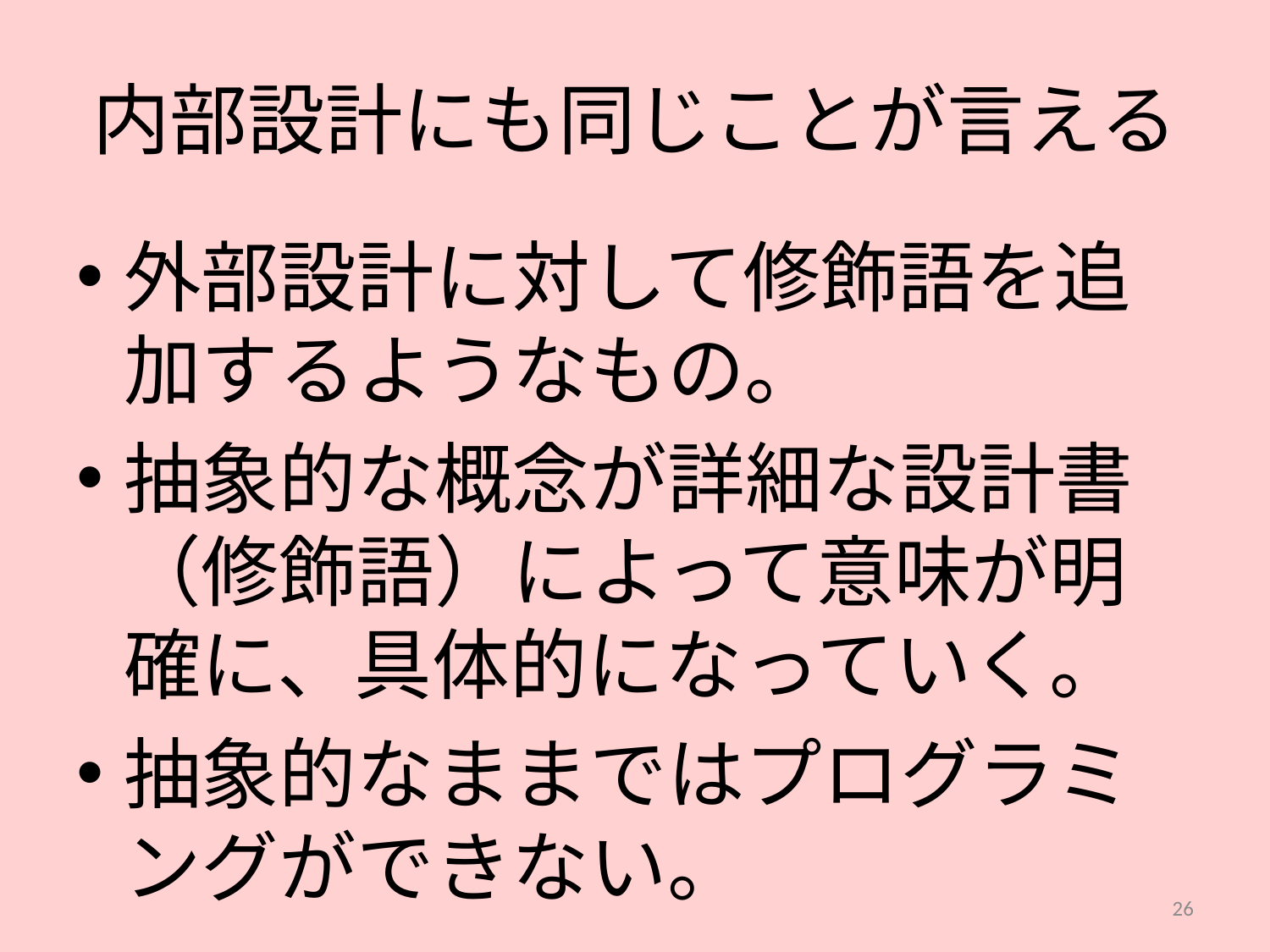

# 内部設計にも同じことが言える
外部設計に対して修飾語を追加するようなもの。
抽象的な概念が詳細な設計書（修飾語）によって意味が明確に、具体的になっていく。
抽象的なままではプログラミングができない。
26